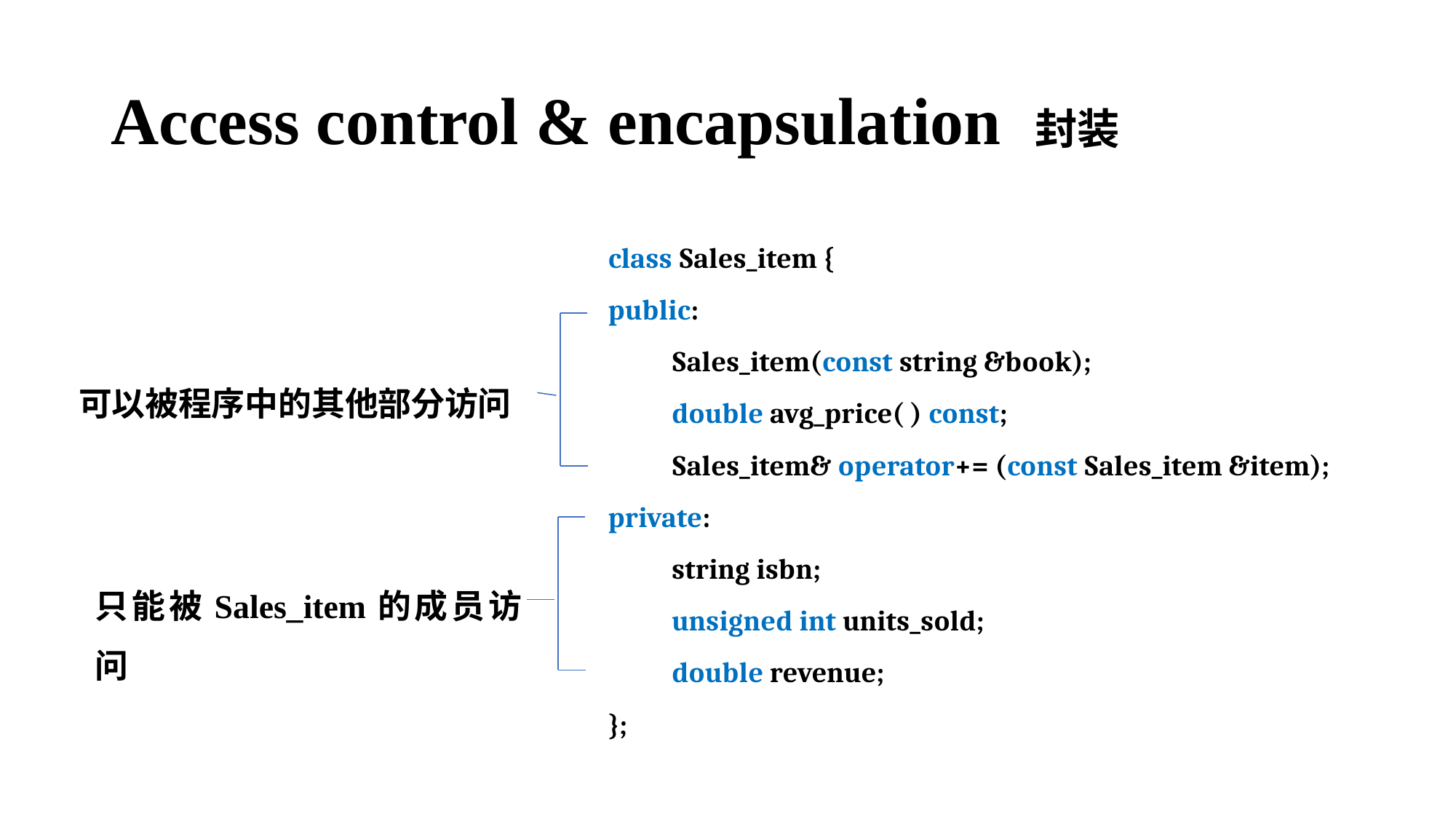

# Access control & encapsulation 封装
class Sales_item {
public:
          Sales_item(const string &book);
          double avg_price( ) const;
          Sales_item& operator+= (const Sales_item &item);
private:
          string isbn;
          unsigned int units_sold;
          double revenue;
};
可以被程序中的其他部分访问
只能被Sales_item的成员访问